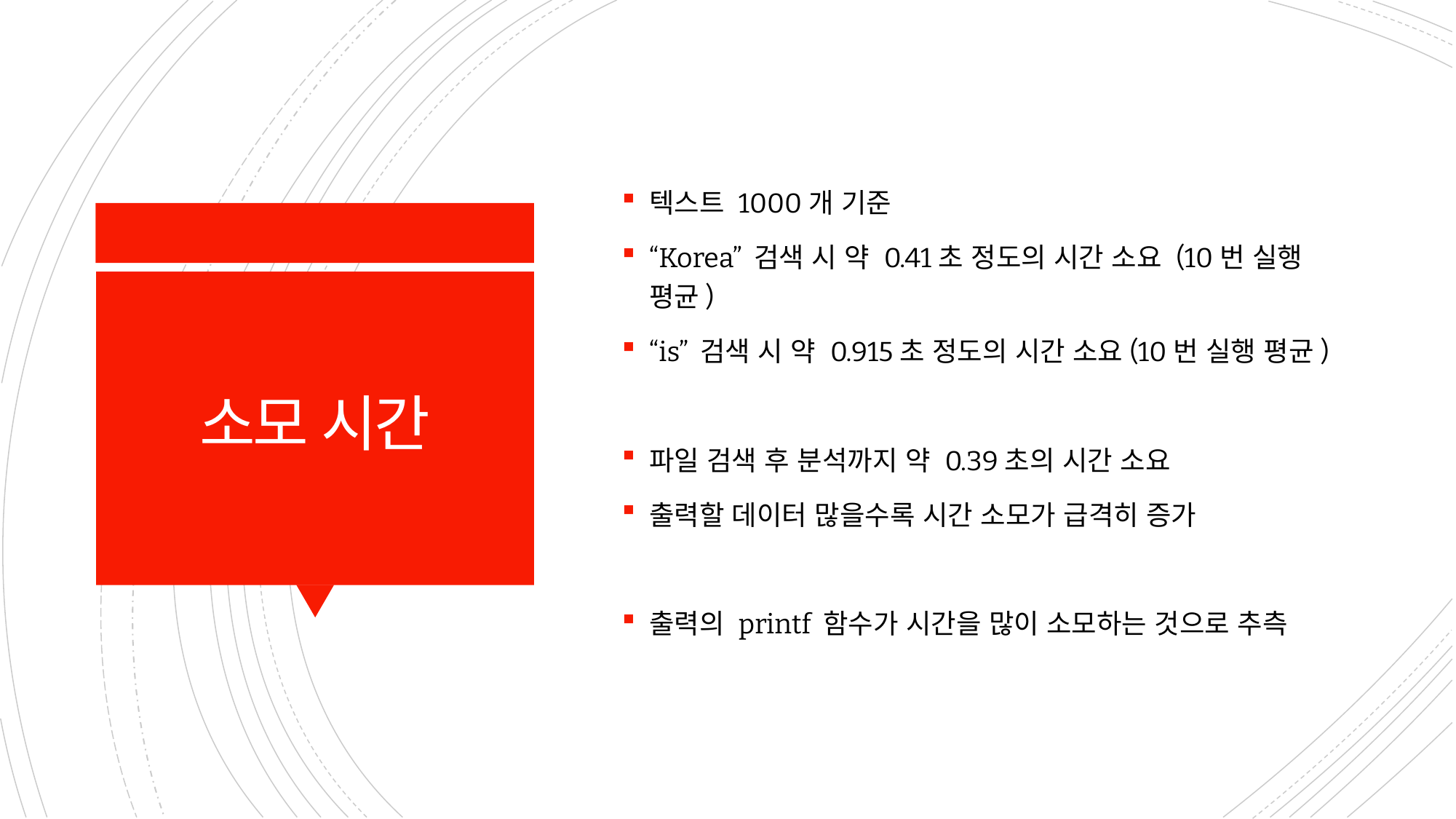

텍스트 1000개 기준
“Korea” 검색 시 약 0.41초 정도의 시간 소요 (10번 실행 평균)
“is” 검색 시 약 0.915초 정도의 시간 소요(10번 실행 평균)

파일 검색 후 분석까지 약 0.39초의 시간 소요
출력할 데이터 많을수록 시간 소모가 급격히 증가

출력의 printf 함수가 시간을 많이 소모하는 것으로 추측
# 소모 시간